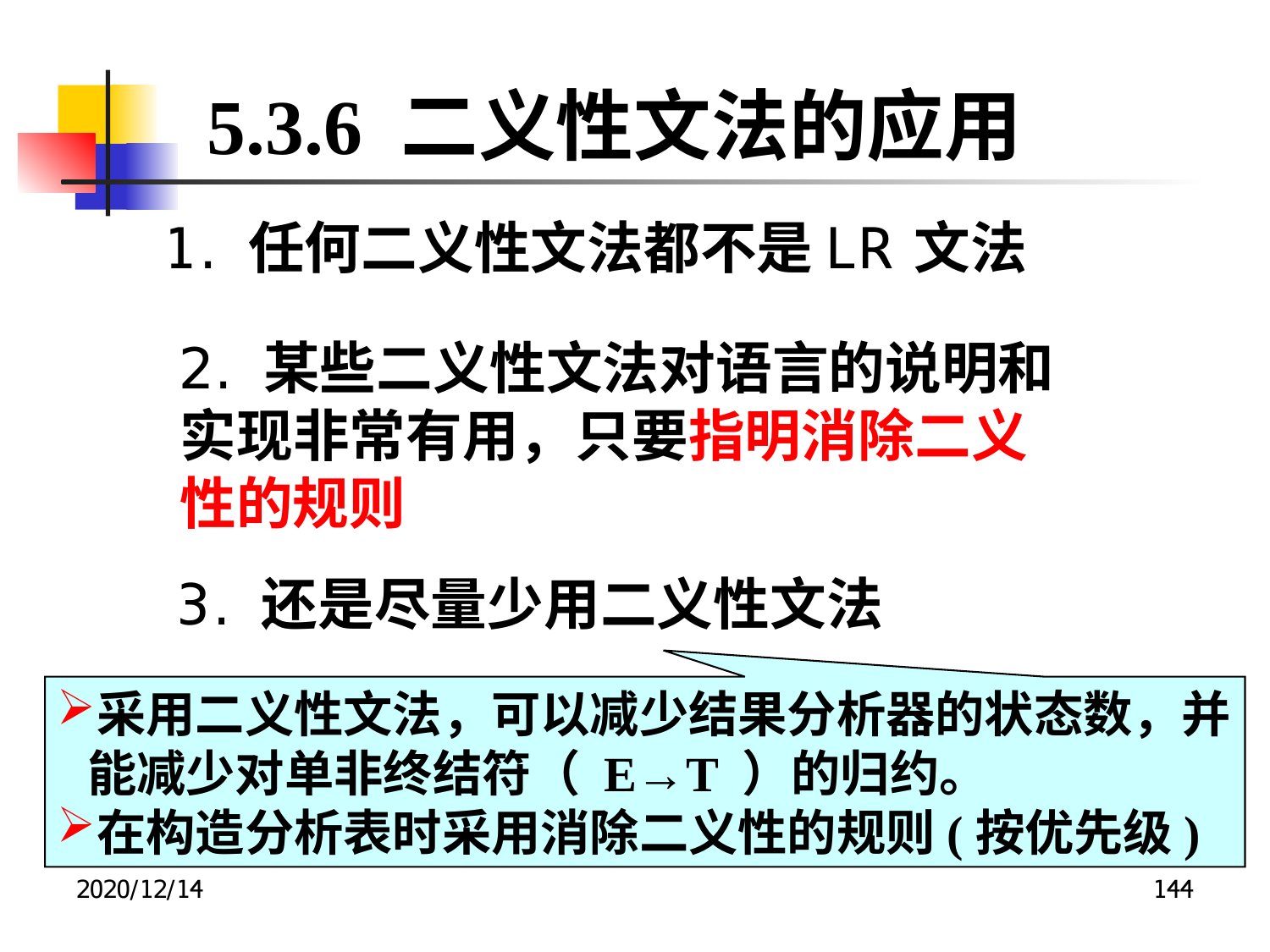

5.3.6 二义性文法的应用
1. 任何二义性文法都不是LR文法
2. 某些二义性文法对语言的说明和
实现非常有用，只要指明消除二义
性的规则
3. 还是尽量少用二义性文法
采用二义性文法，可以减少结果分析器的状态数，并能减少对单非终结符（ E→T ）的归约。
在构造分析表时采用消除二义性的规则(按优先级)
2020/12/14
144